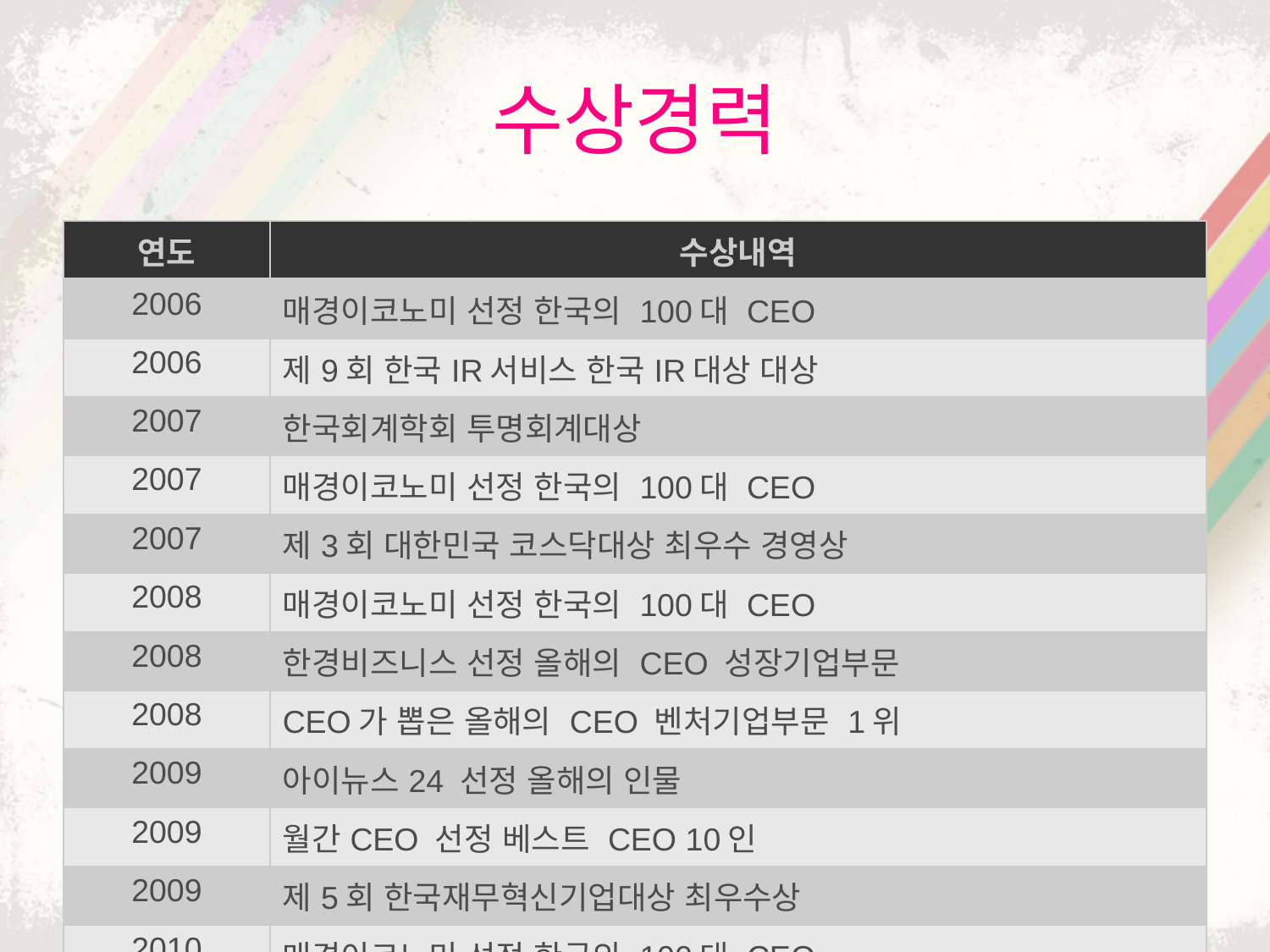

# 수상경력
| 연도 | 수상내역 |
| --- | --- |
| 2006 | 매경이코노미 선정 한국의 100대 CEO |
| 2006 | 제9회 한국IR서비스 한국IR대상 대상 |
| 2007 | 한국회계학회 투명회계대상 |
| 2007 | 매경이코노미 선정 한국의 100대 CEO |
| 2007 | 제3회 대한민국 코스닥대상 최우수 경영상 |
| 2008 | 매경이코노미 선정 한국의 100대 CEO |
| 2008 | 한경비즈니스 선정 올해의 CEO 성장기업부문 |
| 2008 | CEO가 뽑은 올해의 CEO 벤처기업부문 1위 |
| 2009 | 아이뉴스24 선정 올해의 인물 |
| 2009 | 월간CEO 선정 베스트 CEO 10인 |
| 2009 | 제5회 한국재무혁신기업대상 최우수상 |
| 2010 | 매경이코노미 선정 한국의 100대 CEO |